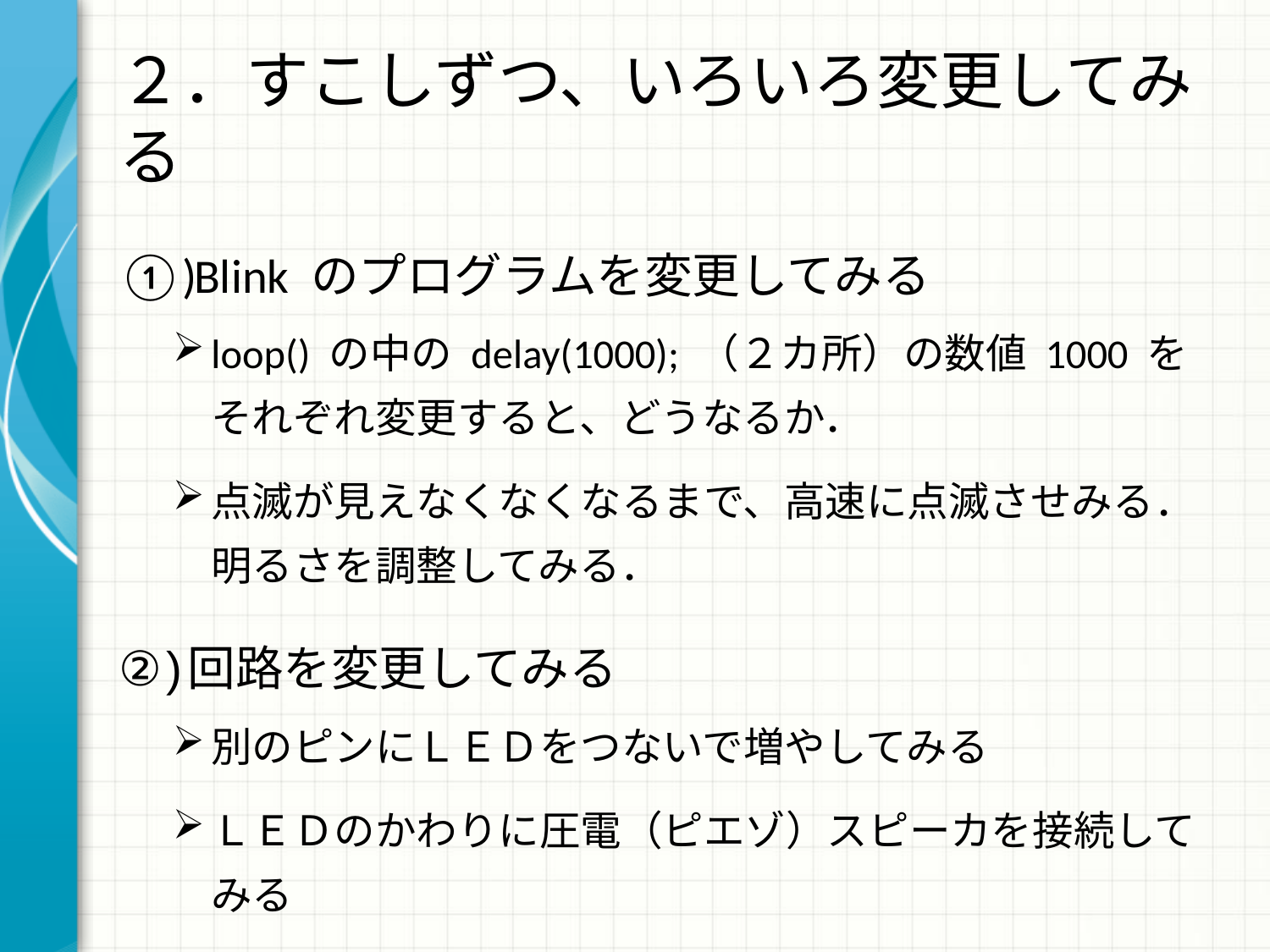

# ２．すこしずつ、いろいろ変更してみる
Blink のプログラムを変更してみる
loop() の中の delay(1000); （２カ所）の数値 1000 をそれぞれ変更すると、どうなるか．
点滅が見えなくなくなるまで、高速に点滅させみる．明るさを調整してみる．
回路を変更してみる
別のピンにＬＥＤをつないで増やしてみる
ＬＥＤのかわりに圧電（ピエゾ）スピーカを接続してみる